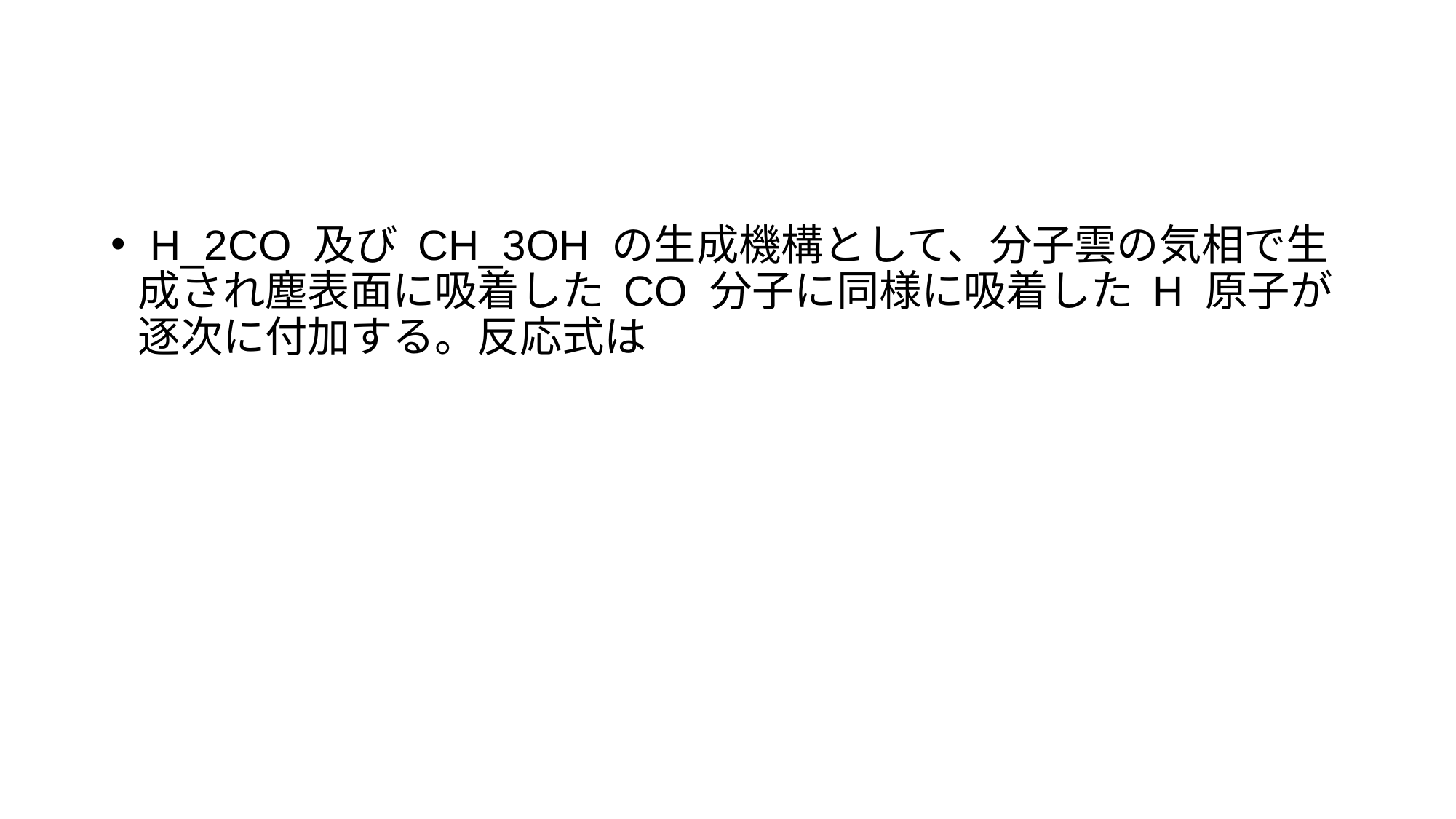

#
 H_2CO 及び CH_3OH の生成機構として、分子雲の気相で生成され塵表面に吸着した CO 分子に同様に吸着した H 原子が逐次に付加する。反応式は